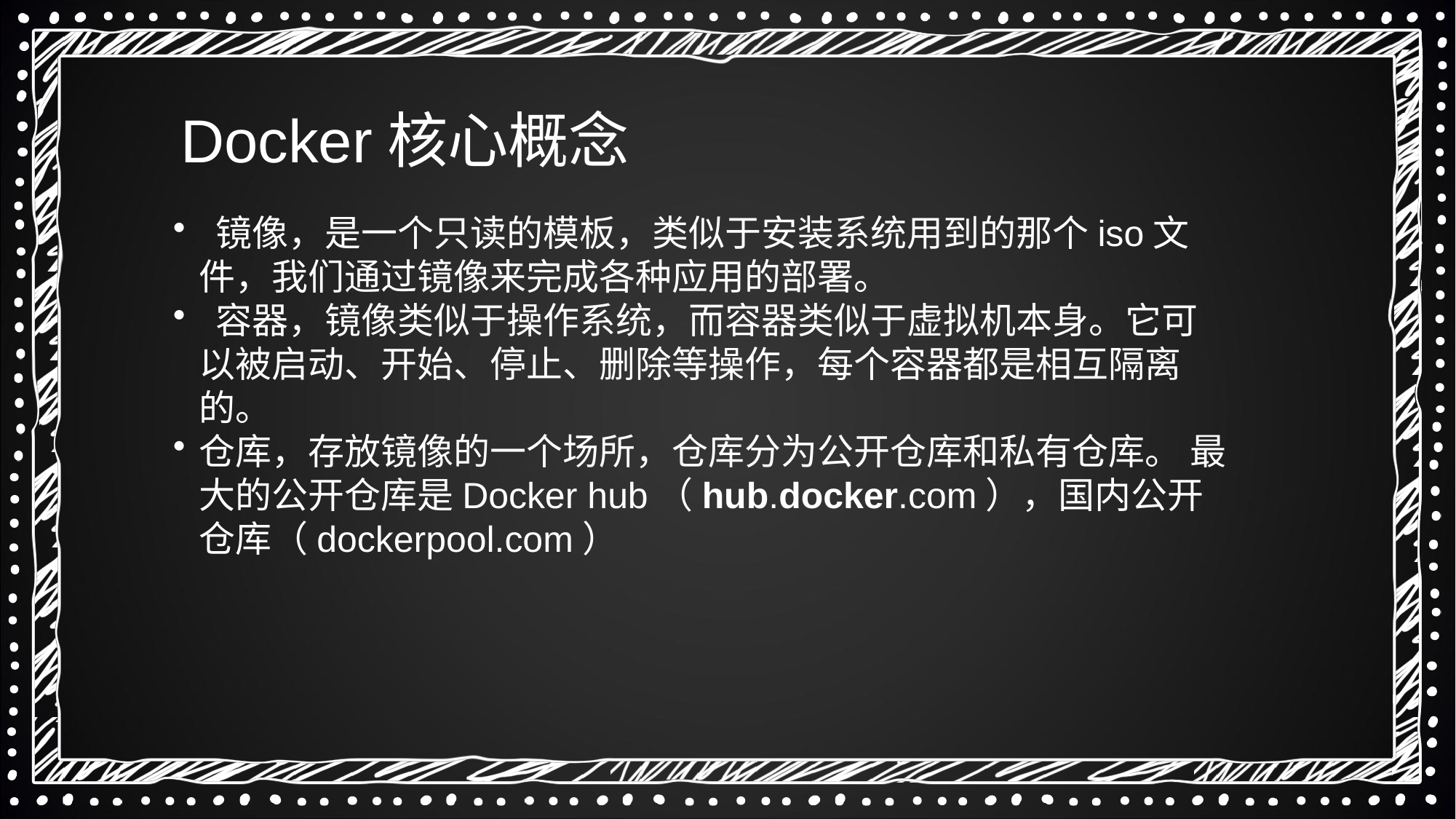

Docker核心概念
 镜像，是一个只读的模板，类似于安装系统用到的那个iso文件，我们通过镜像来完成各种应用的部署。
 容器，镜像类似于操作系统，而容器类似于虚拟机本身。它可以被启动、开始、停止、删除等操作，每个容器都是相互隔离的。
仓库，存放镜像的一个场所，仓库分为公开仓库和私有仓库。 最大的公开仓库是Docker hub（hub.docker.com），国内公开仓库（dockerpool.com）